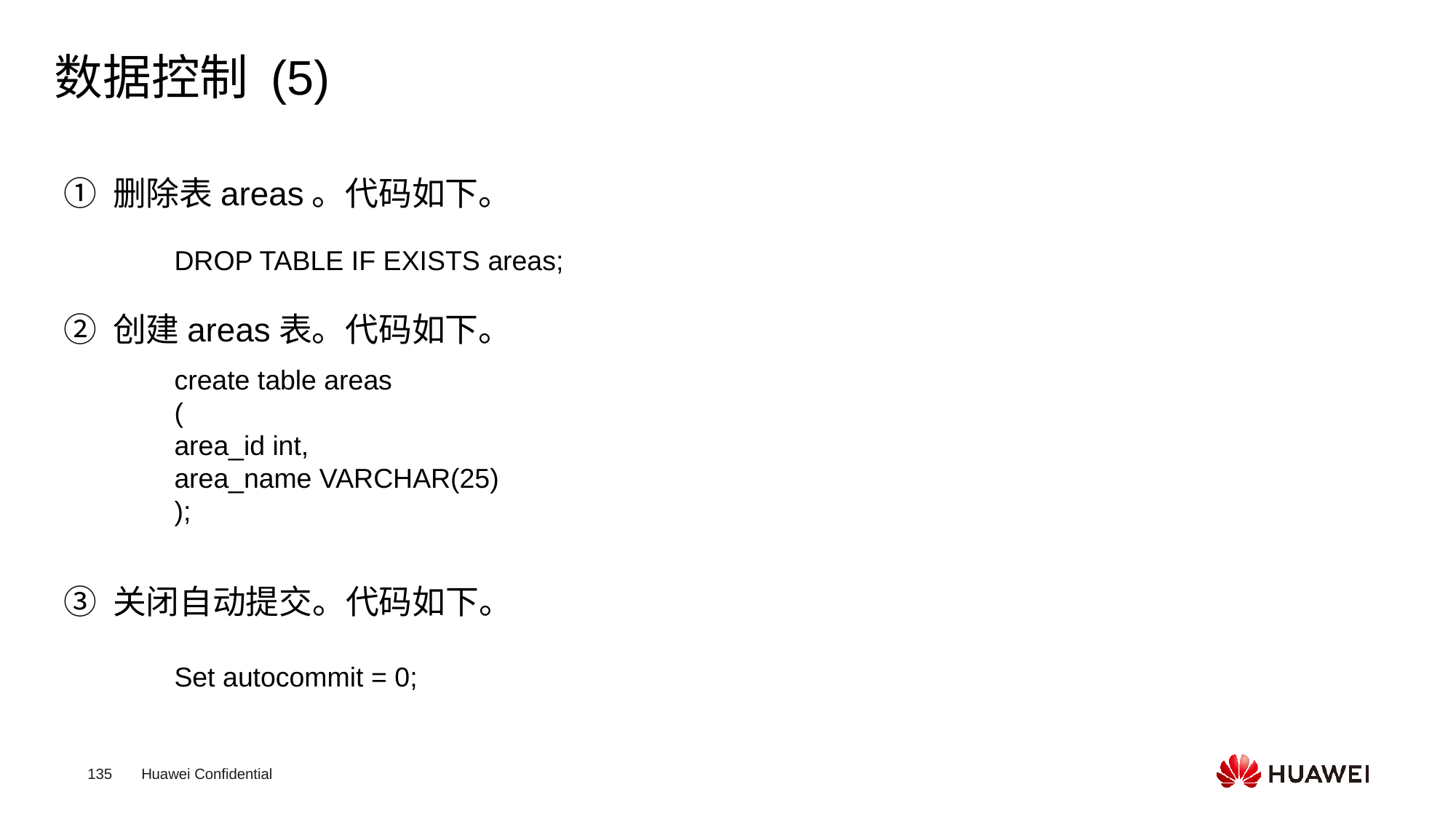

# 数据控制 (5)
① 删除表areas。代码如下。

② 创建areas表。代码如下。

③ 关闭自动提交。代码如下。
DROP TABLE IF EXISTS areas;
create table areas(area_id int,area_name VARCHAR(25));
Set autocommit = 0;